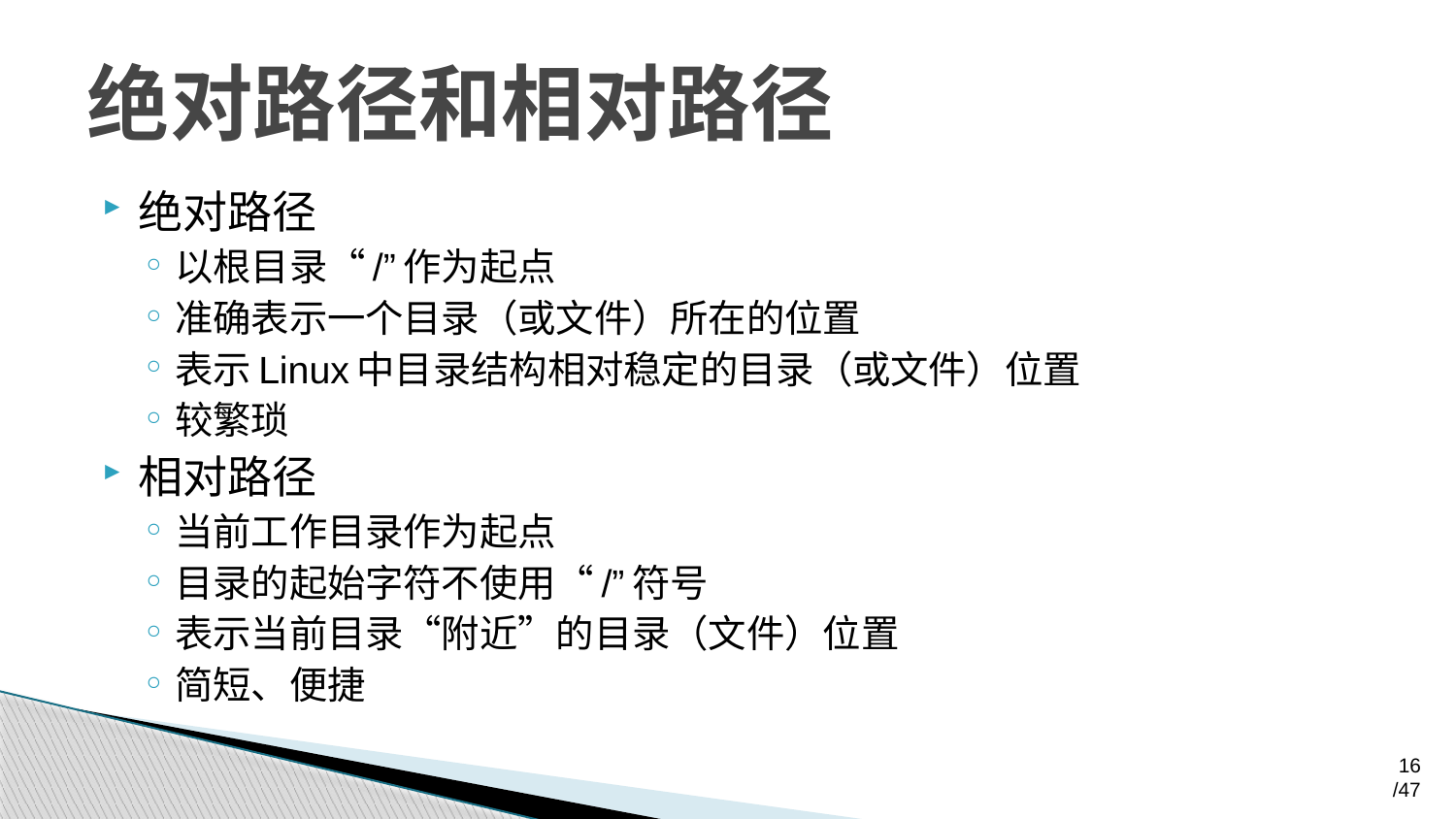

# 绝对路径和相对路径
绝对路径
以根目录“/”作为起点
准确表示一个目录（或文件）所在的位置
表示Linux中目录结构相对稳定的目录（或文件）位置
较繁琐
相对路径
当前工作目录作为起点
目录的起始字符不使用“/”符号
表示当前目录“附近”的目录（文件）位置
简短、便捷

16/47